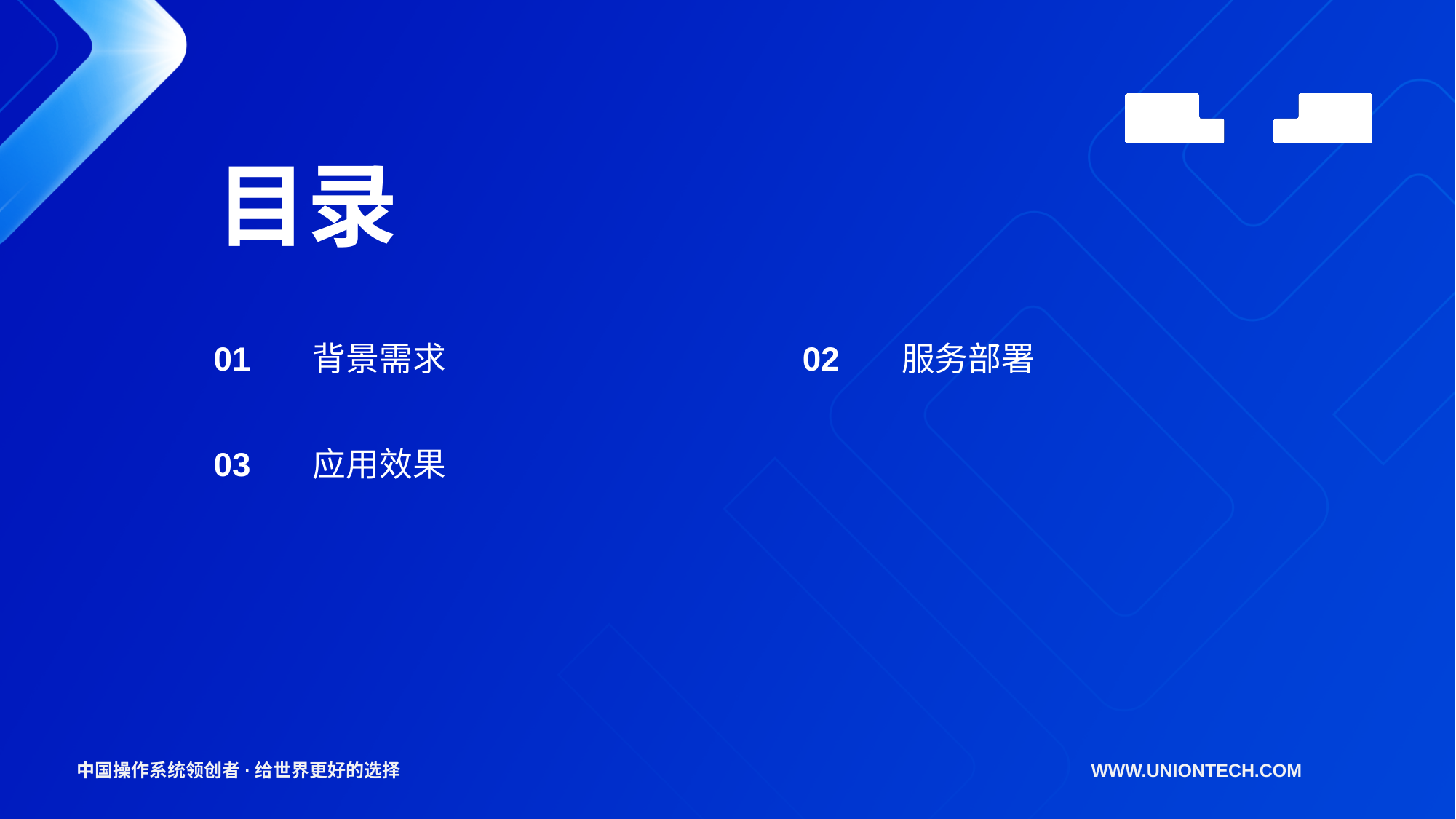

目录
01
背景需求
02
服务部署
03
应用效果